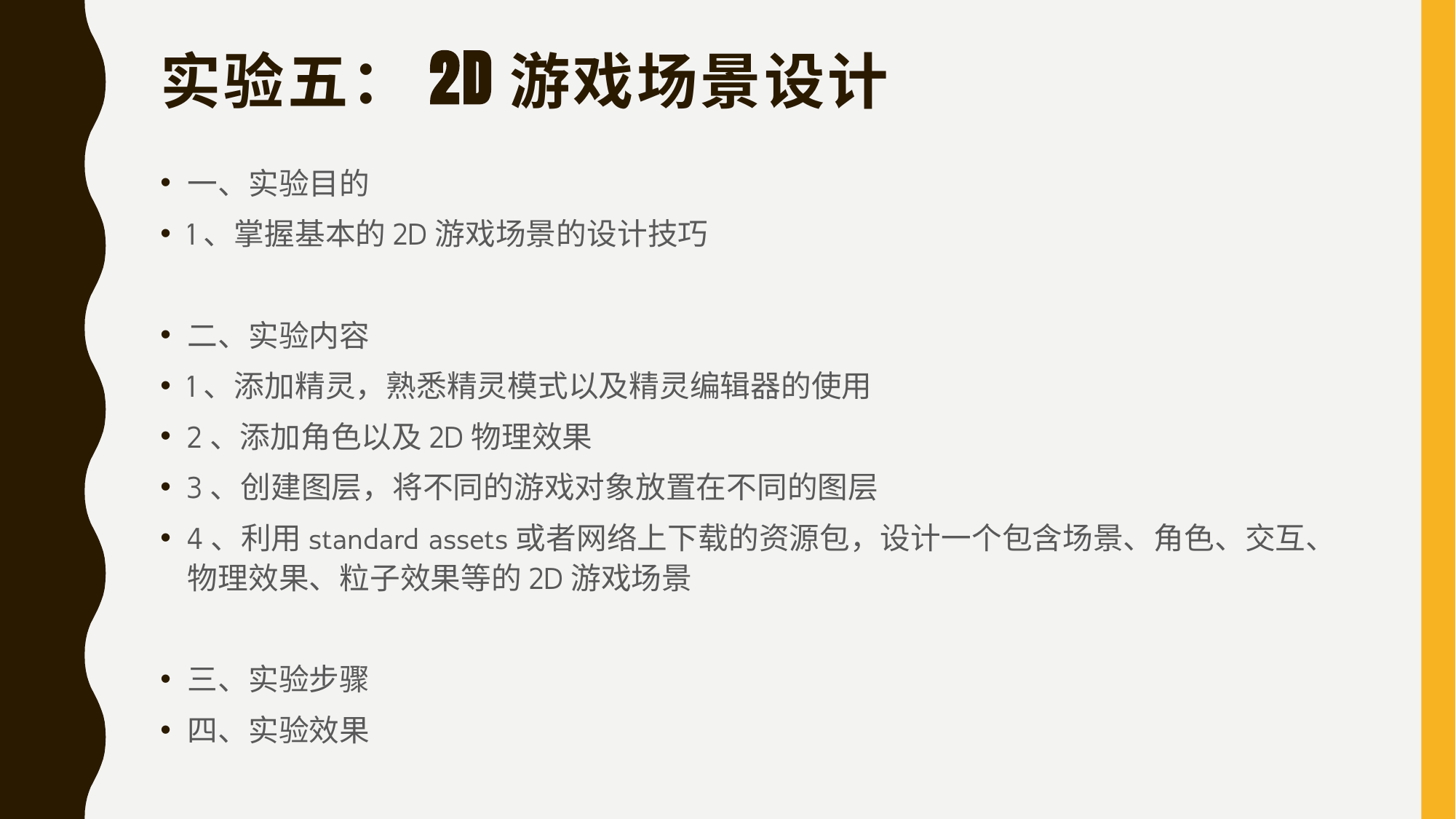

# 实验五：2D游戏场景设计
一、实验目的
1、掌握基本的2D游戏场景的设计技巧

二、实验内容
1、添加精灵，熟悉精灵模式以及精灵编辑器的使用
2、添加角色以及2D物理效果
3、创建图层，将不同的游戏对象放置在不同的图层
4、利用standard assets或者网络上下载的资源包，设计一个包含场景、角色、交互、物理效果、粒子效果等的2D游戏场景

三、实验步骤
四、实验效果